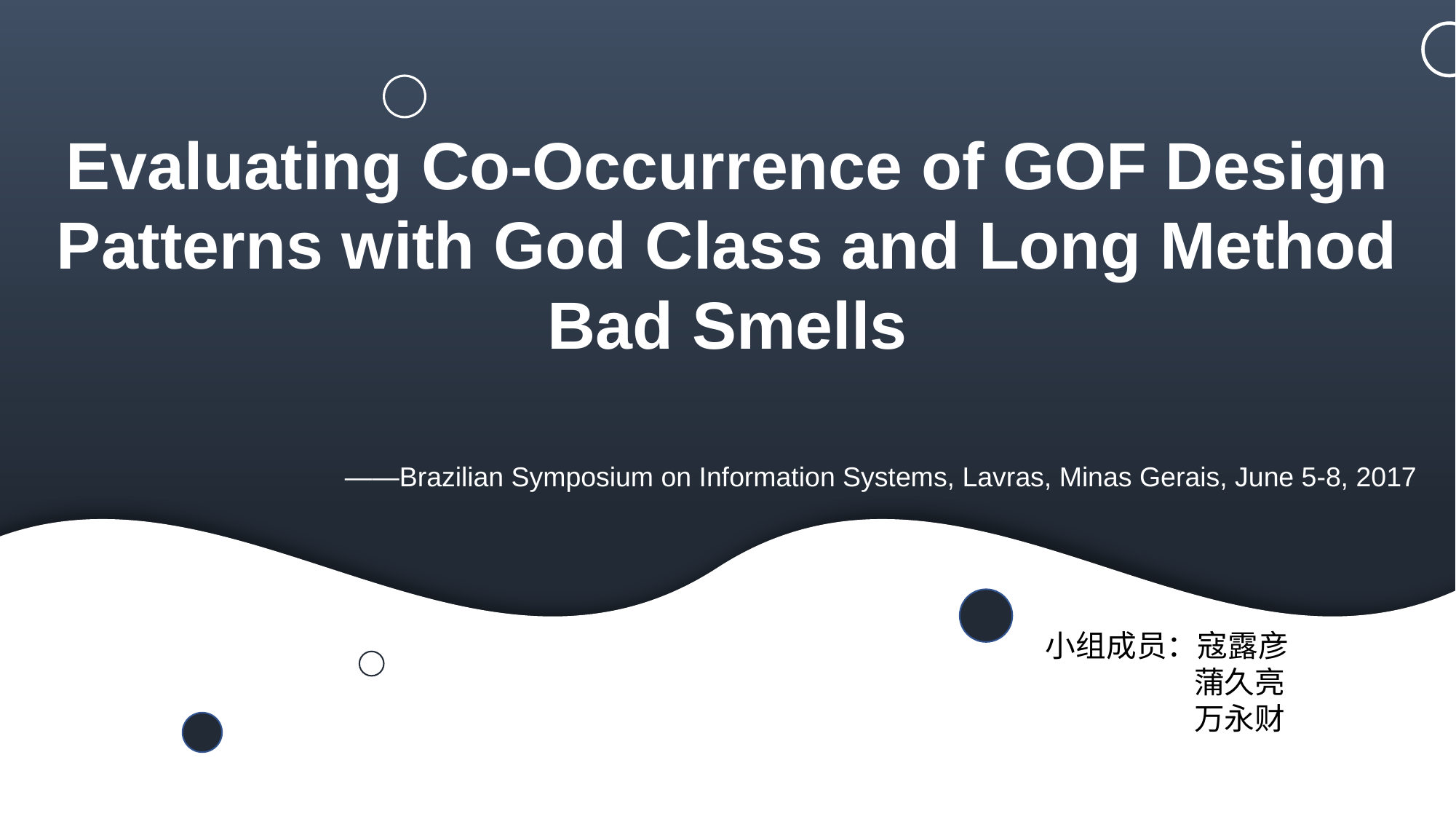

Evaluating Co-Occurrence of GOF Design Patterns with God Class and Long Method Bad Smells
——Brazilian Symposium on Information Systems, Lavras, Minas Gerais, June 5-8, 2017

小组成员：寇露彦
                     蒲久亮
                     万永财